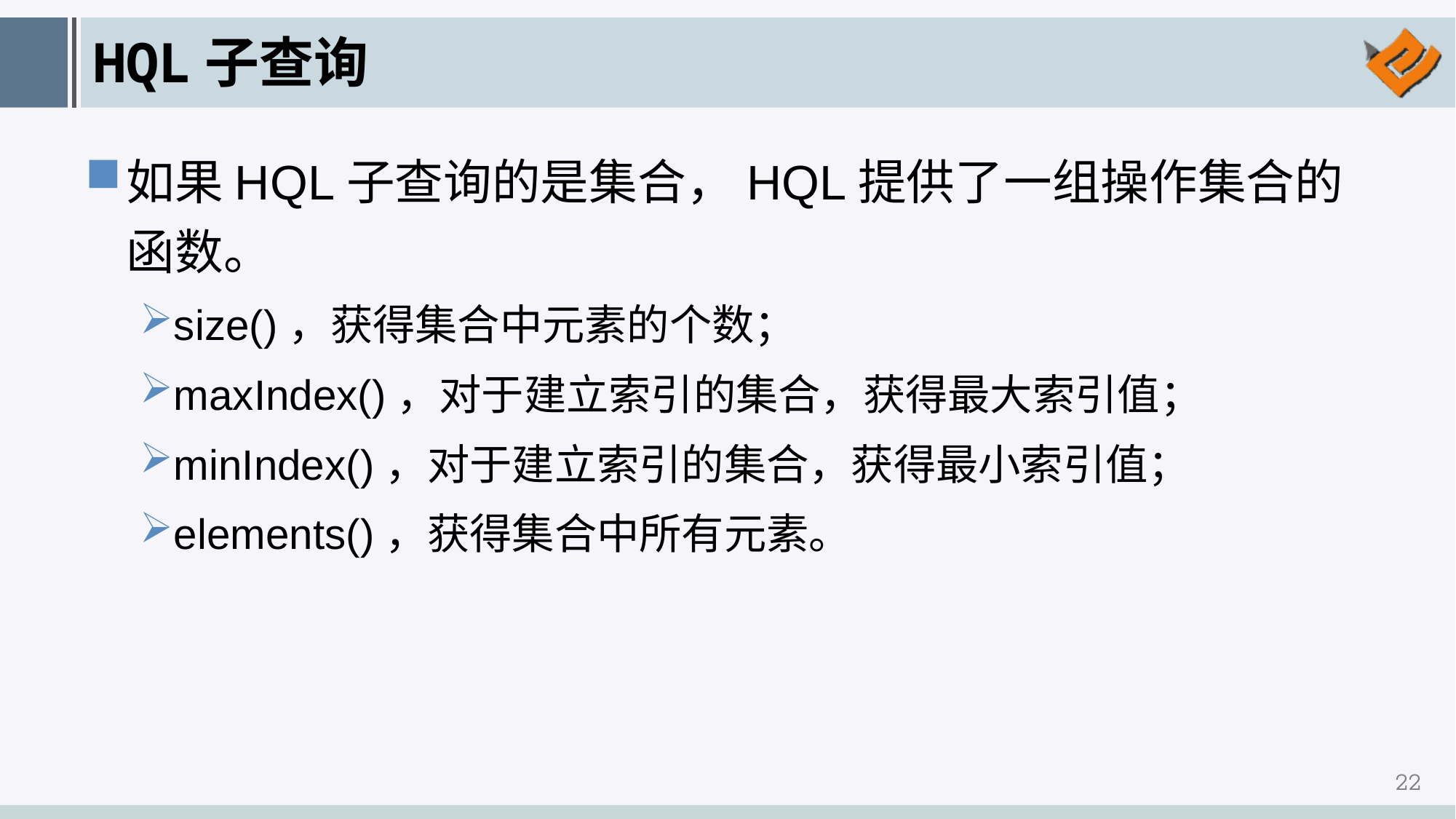

# HQL子查询
如果HQL子查询的是集合，HQL提供了一组操作集合的函数。
size()，获得集合中元素的个数；
maxIndex()，对于建立索引的集合，获得最大索引值；
minIndex()，对于建立索引的集合，获得最小索引值；
elements()，获得集合中所有元素。